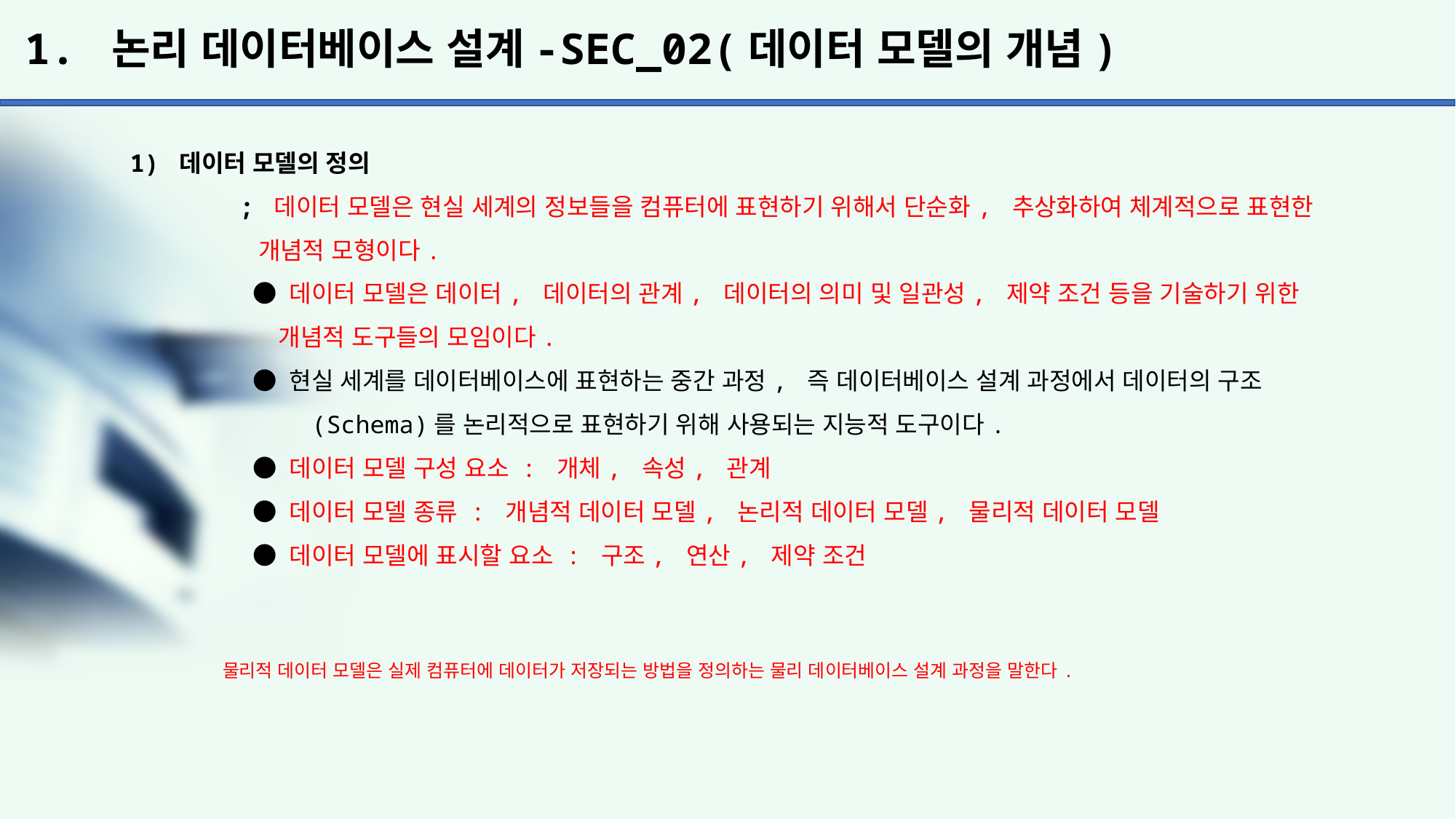

# 1. 논리 데이터베이스 설계-SEC_02(데이터 모델의 개념)
1) 데이터 모델의 정의
	; 데이터 모델은 현실 세계의 정보들을 컴퓨터에 표현하기 위해서 단순화, 추상화하여 체계적으로 표현한
	  개념적 모형이다.
	  ● 데이터 모델은 데이터, 데이터의 관계, 데이터의 의미 및 일관성, 제약 조건 등을 기술하기 위한
	     개념적 도구들의 모임이다.
	  ● 현실 세계를 데이터베이스에 표현하는 중간 과정, 즉 데이터베이스 설계 과정에서 데이터의 구조
	     (Schema)를 논리적으로 표현하기 위해 사용되는 지능적 도구이다.
	  ● 데이터 모델 구성 요소 : 개체, 속성, 관계
	  ● 데이터 모델 종류 : 개념적 데이터 모델, 논리적 데이터 모델, 물리적 데이터 모델
	  ● 데이터 모델에 표시할 요소 : 구조, 연산, 제약 조건
물리적 데이터 모델은 실제 컴퓨터에 데이터가 저장되는 방법을 정의하는 물리 데이터베이스 설계 과정을 말한다.